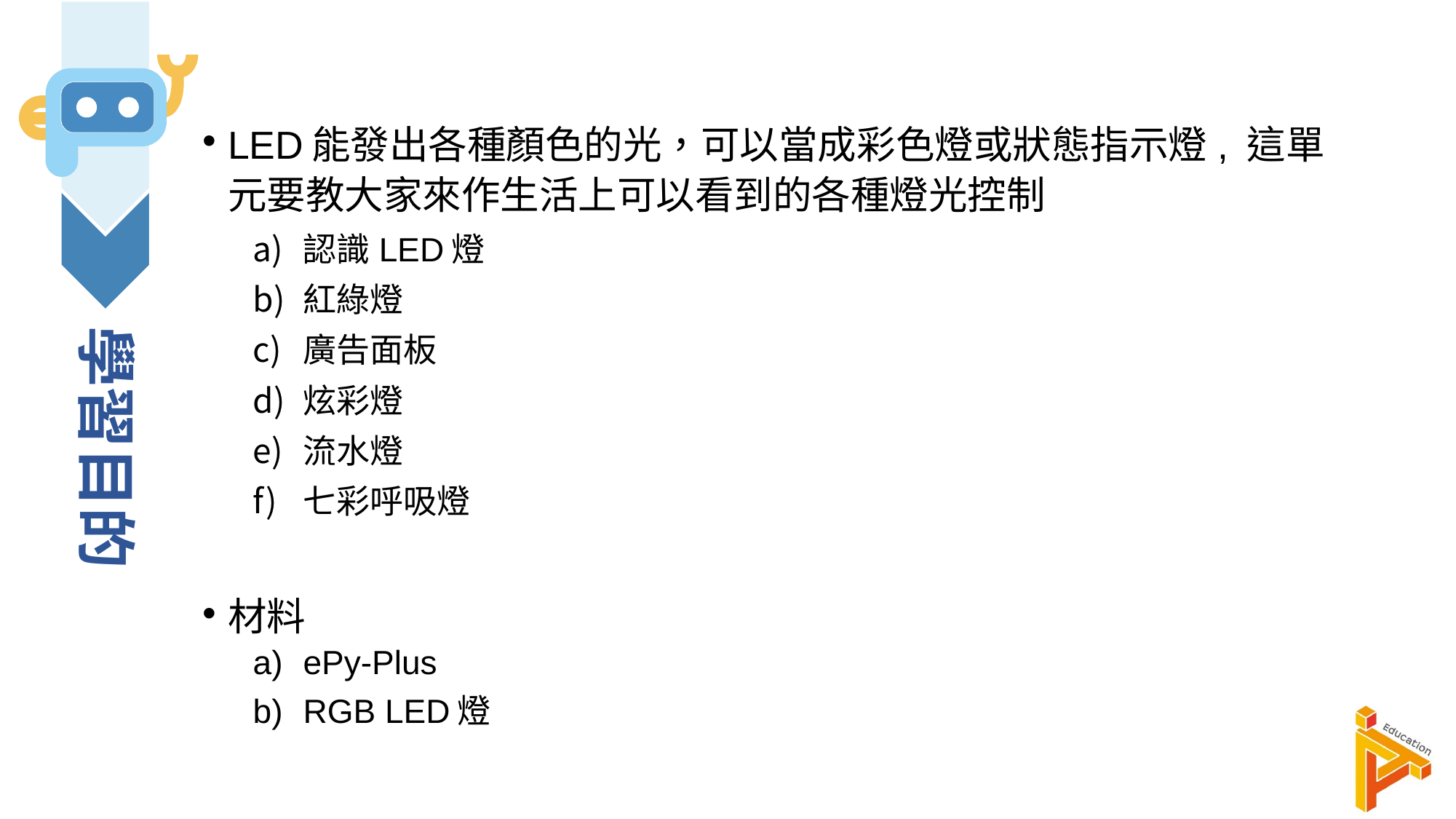

LED能發出各種顏色的光，可以當成彩色燈或狀態指示燈, 這單元要教大家來作生活上可以看到的各種燈光控制
認識LED燈
紅綠燈
廣告面板
炫彩燈
流水燈
七彩呼吸燈

材料
ePy-Plus
RGB LED燈
學習目的